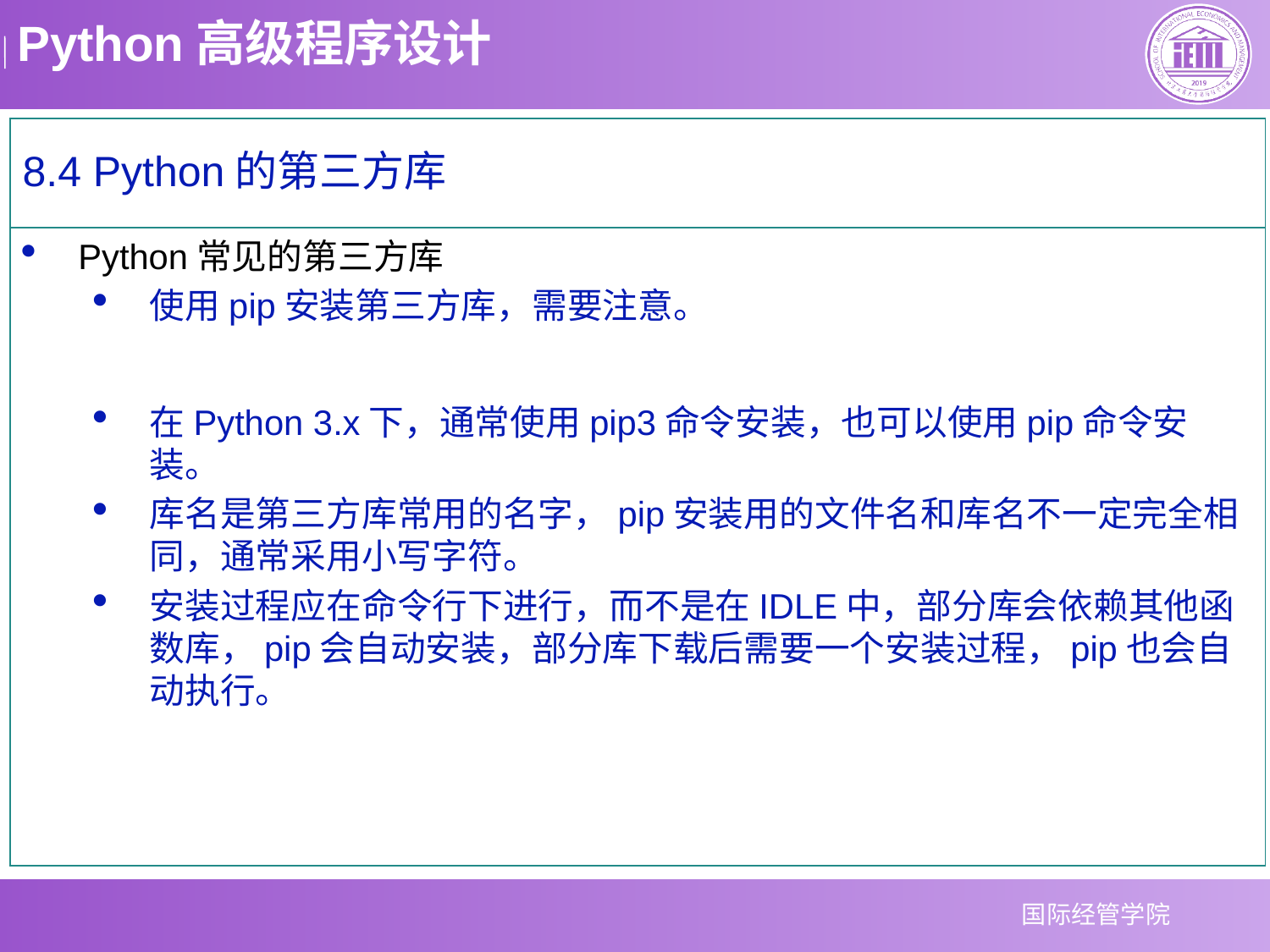

8.4 Python的第三方库
Python常见的第三方库
使用pip安装第三方库，需要注意。

在Python 3.x下，通常使用pip3命令安装，也可以使用pip命令安装。
库名是第三方库常用的名字，pip安装用的文件名和库名不一定完全相同，通常采用小写字符。
安装过程应在命令行下进行，而不是在IDLE中，部分库会依赖其他函数库，pip会自动安装，部分库下载后需要一个安装过程，pip也会自动执行。